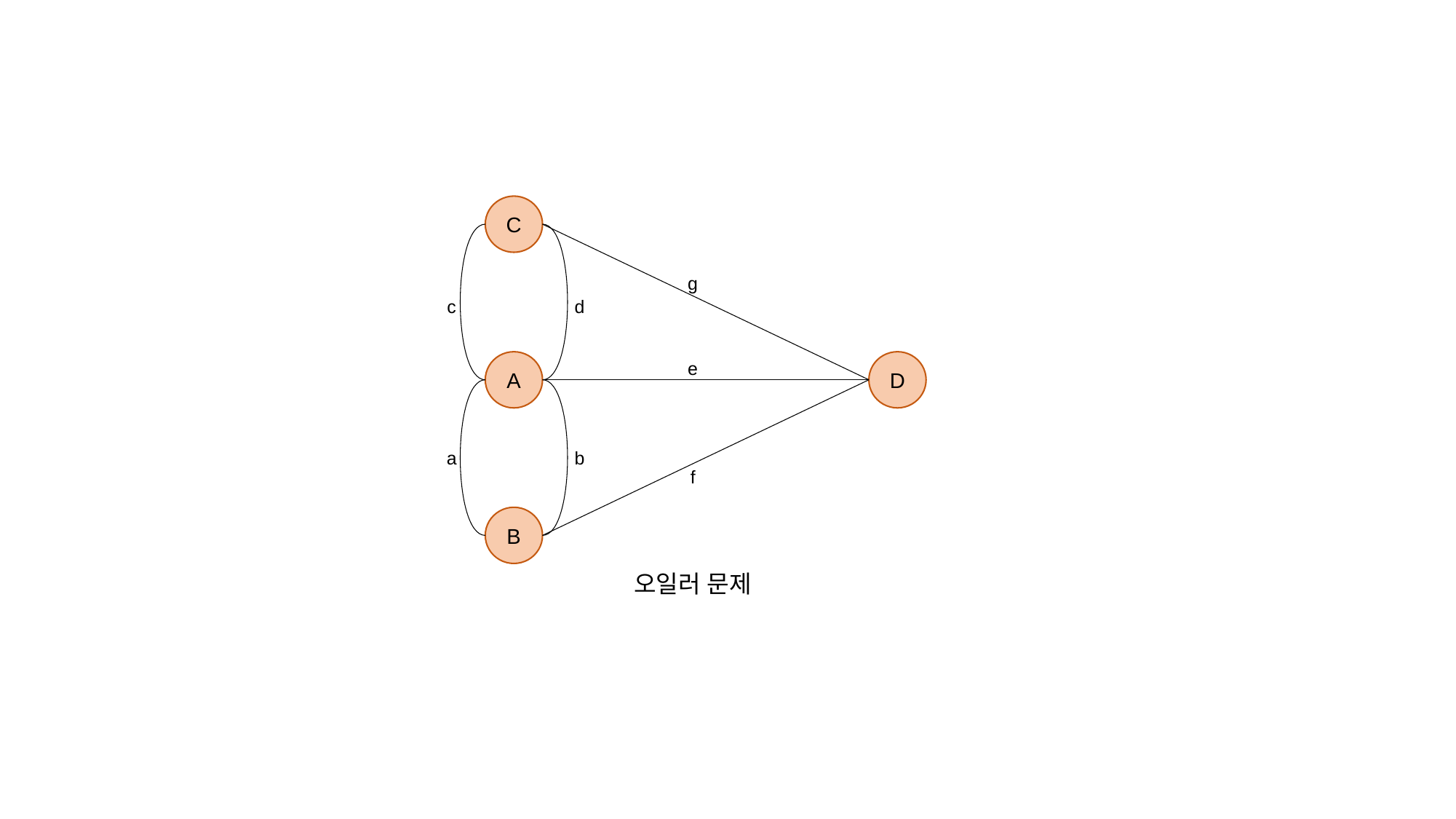

C
g
c
d
A
e
D
a
b
f
B
오일러 문제